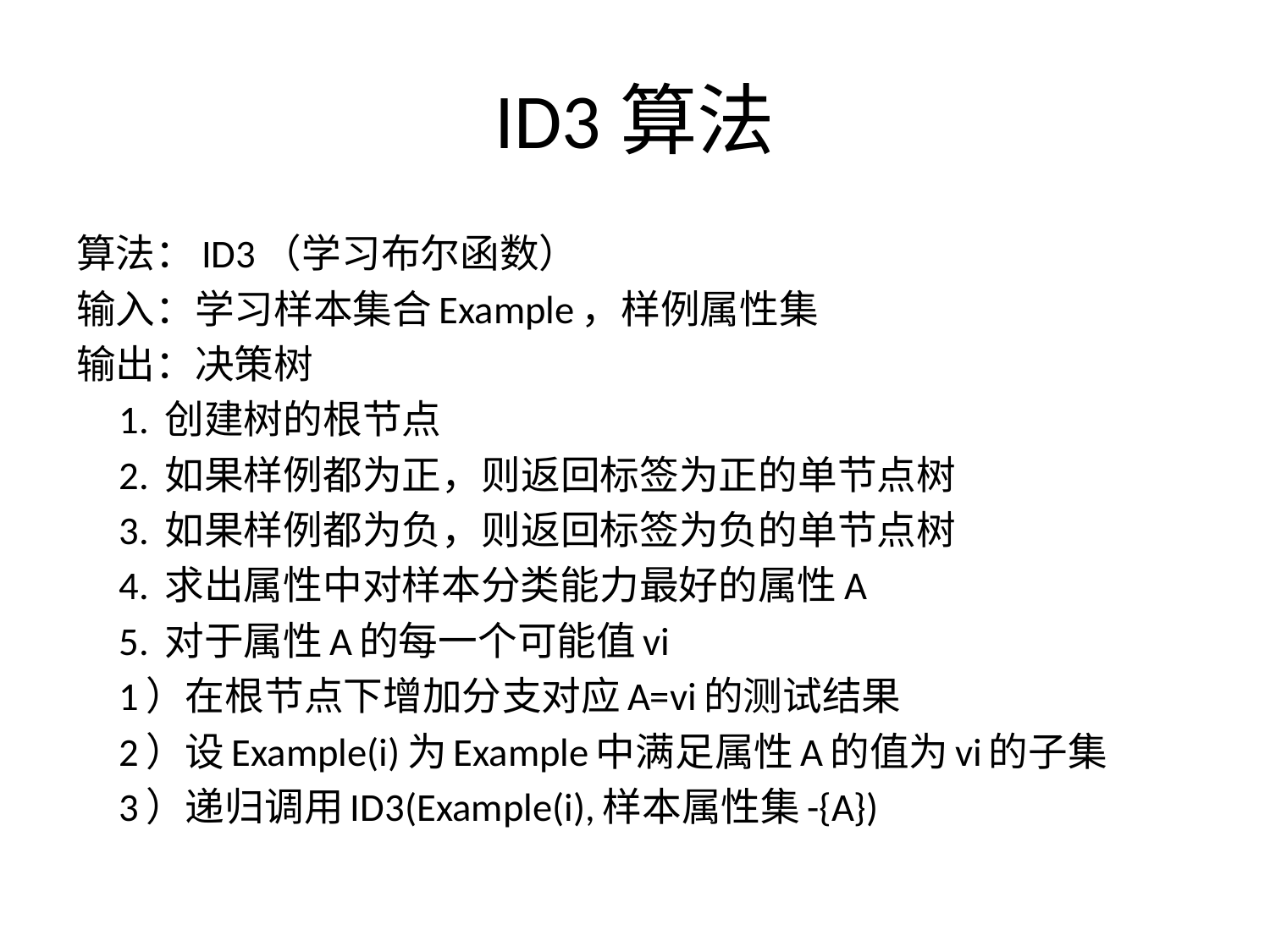

# ID3算法
算法：ID3（学习布尔函数）
输入：学习样本集合Example，样例属性集
输出：决策树
	1. 创建树的根节点
	2. 如果样例都为正，则返回标签为正的单节点树
	3. 如果样例都为负，则返回标签为负的单节点树
	4. 求出属性中对样本分类能力最好的属性A
	5. 对于属性A的每一个可能值vi
		1）在根节点下增加分支对应A=vi的测试结果
		2）设Example(i)为Example中满足属性A的值为vi的子集
		3）递归调用ID3(Example(i),样本属性集-{A})